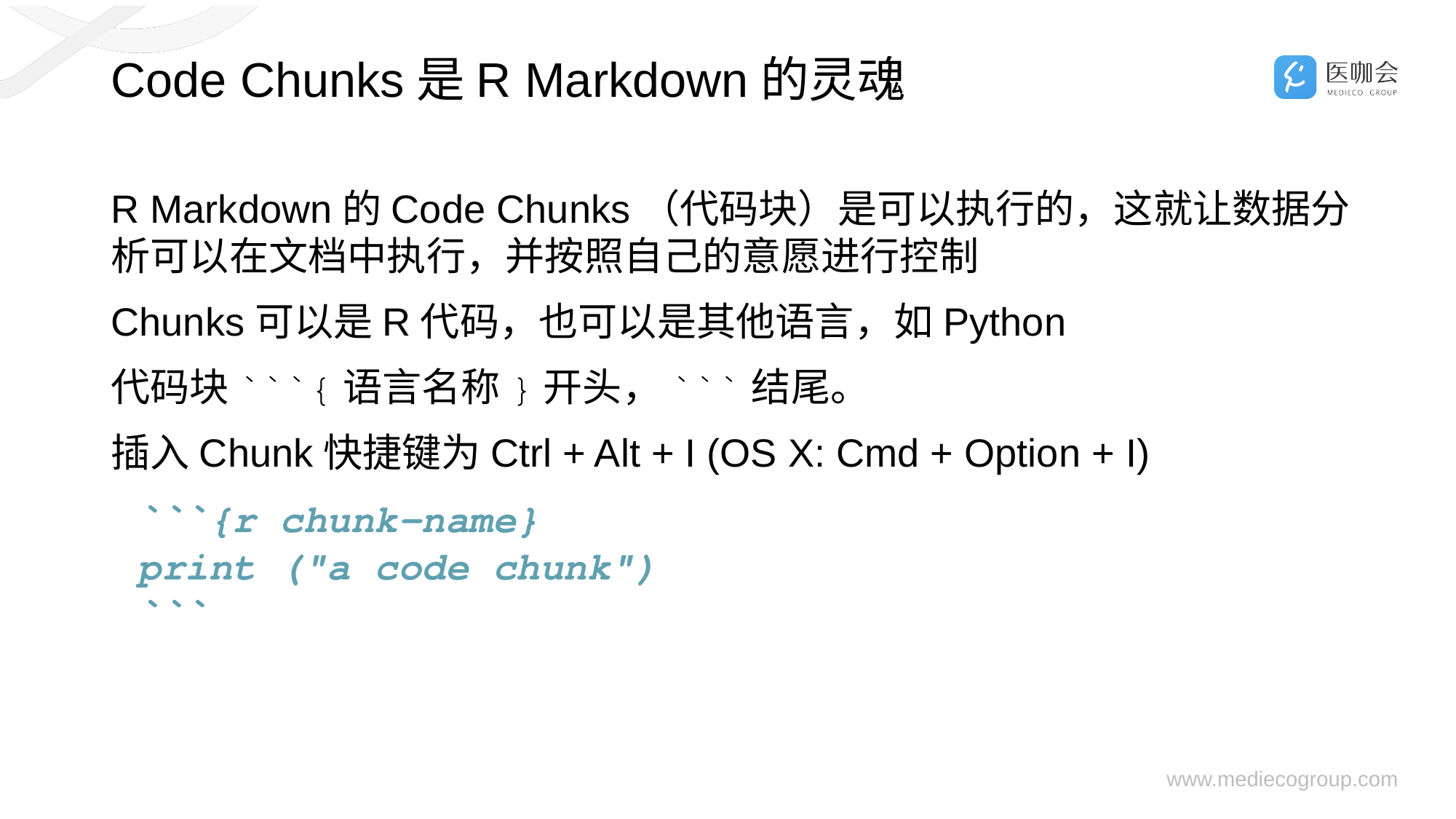

# Code Chunks是R Markdown的灵魂
R Markdown的Code Chunks（代码块）是可以执行的，这就让数据分析可以在文档中执行，并按照自己的意愿进行控制
Chunks可以是R代码，也可以是其他语言，如Python
代码块```{语言名称}开头，```结尾。
插入Chunk快捷键为Ctrl + Alt + I (OS X: Cmd + Option + I)
```{r chunk-name}
print ("a code chunk")
```